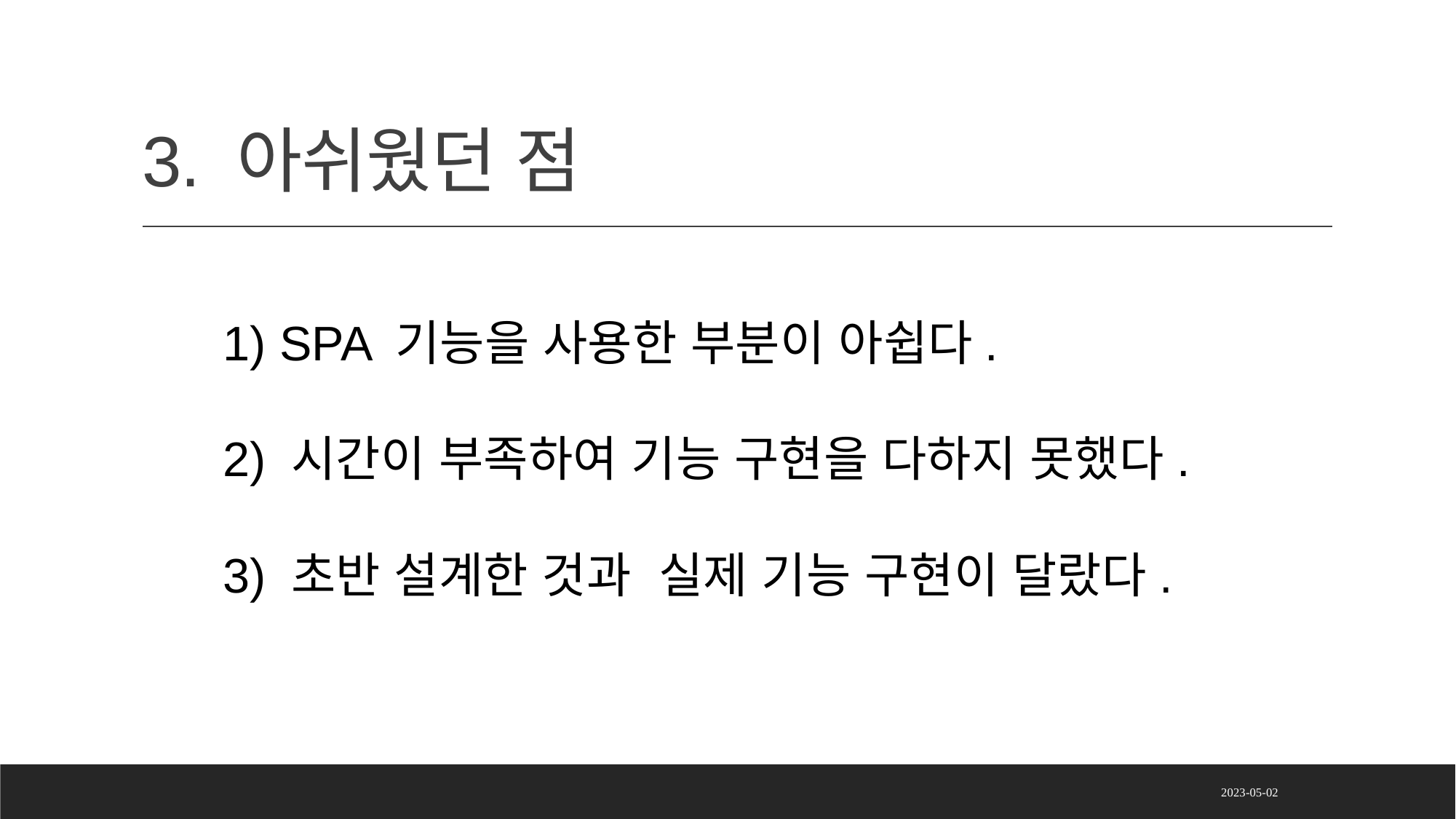

# 3. 아쉬웠던 점
1) SPA 기능을 사용한 부분이 아쉽다.

2) 시간이 부족하여 기능 구현을 다하지 못했다.

3) 초반 설계한 것과  실제 기능 구현이 달랐다.
2023-05-02